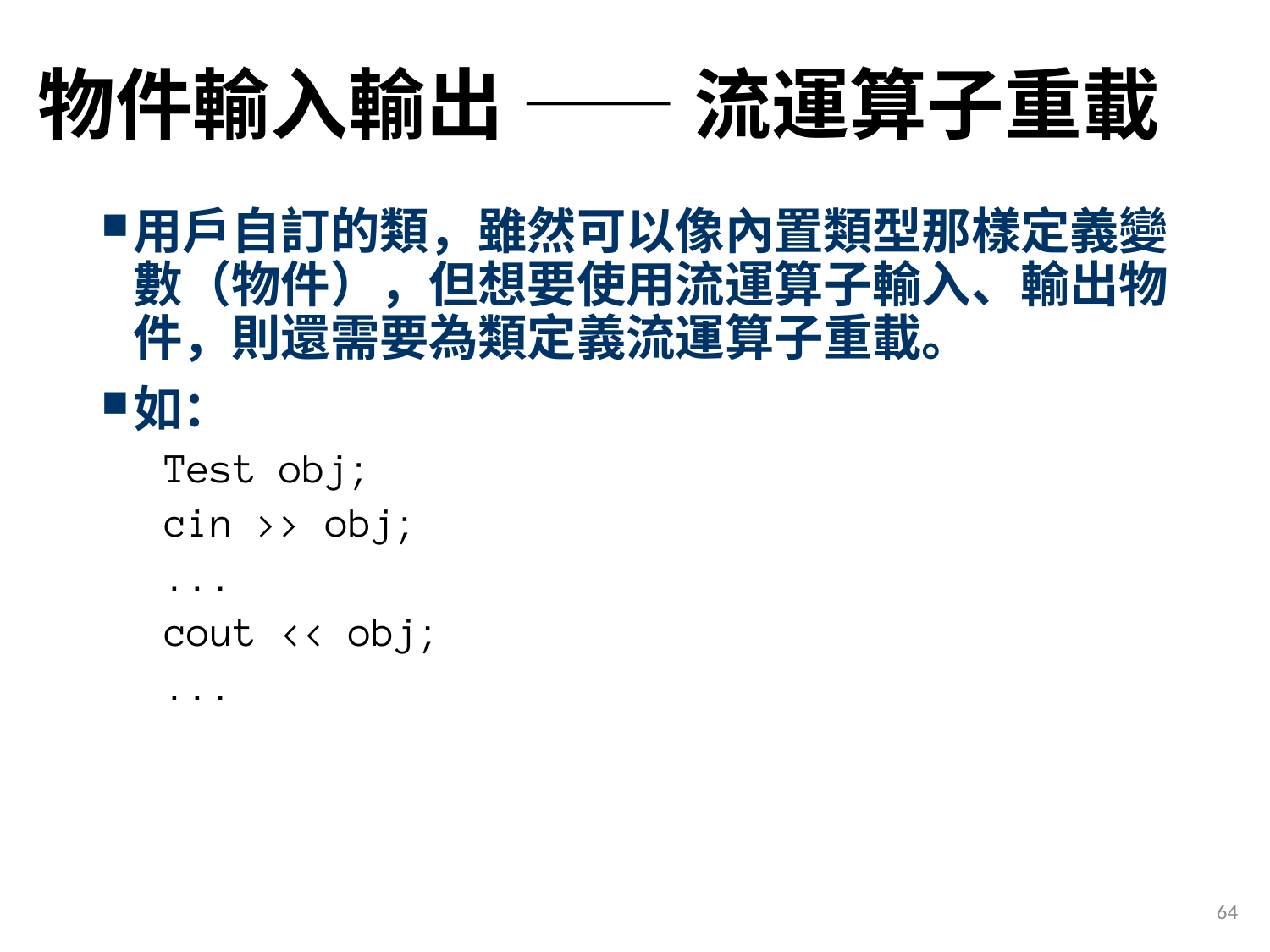

# 物件輸入輸出 —— 流運算子重載
用戶自訂的類，雖然可以像內置類型那樣定義變數（物件），但想要使用流運算子輸入、輸出物件，則還需要為類定義流運算子重載。
如：
Test obj;
cin >> obj;
...
cout << obj;
...
64